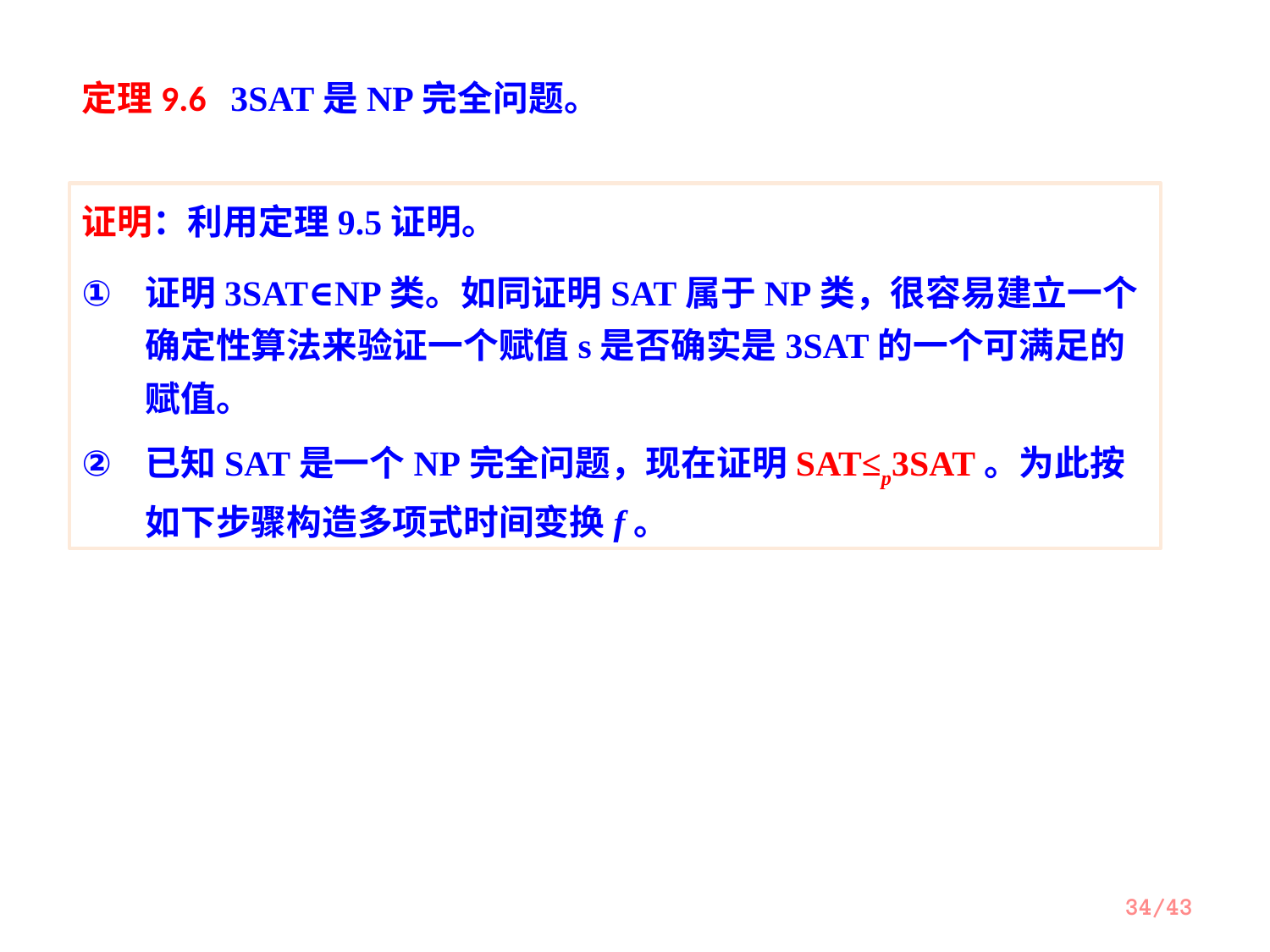

定理9.6   3SAT是NP完全问题。
证明：利用定理9.5证明。
证明3SAT∈NP类。如同证明SAT属于NP类，很容易建立一个确定性算法来验证一个赋值s是否确实是3SAT的一个可满足的赋值。
已知SAT是一个NP完全问题，现在证明SAT≤p3SAT。为此按如下步骤构造多项式时间变换f。
34/43